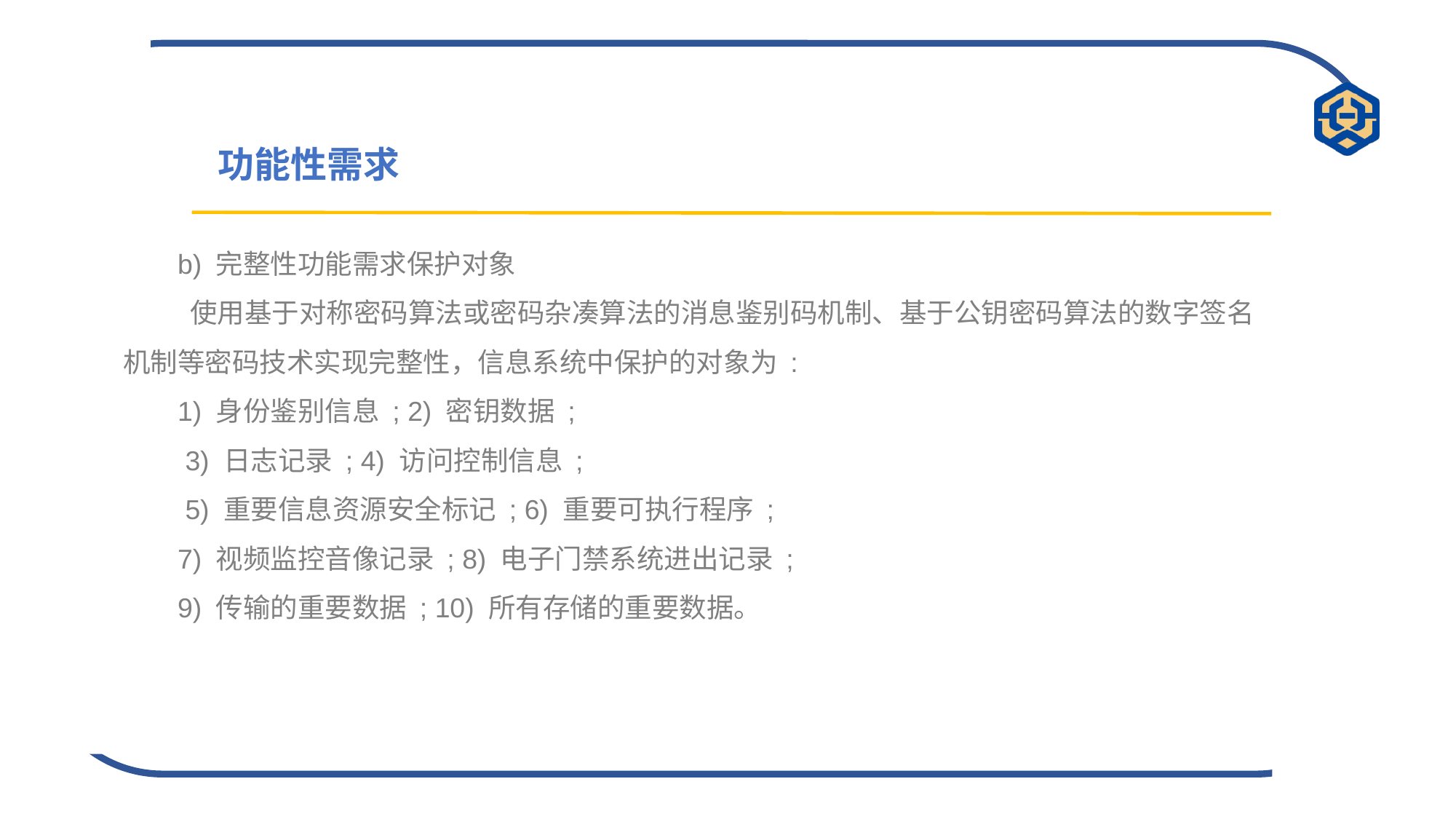

功能性需求
b) 完整性功能需求保护对象
 使用基于对称密码算法或密码杂凑算法的消息鉴别码机制、基于公钥密码算法的数字签名机制等密码技术实现完整性，信息系统中保护的对象为 :
1) 身份鉴别信息 ; 2) 密钥数据 ;
 3) 日志记录 ; 4) 访问控制信息 ;
 5) 重要信息资源安全标记 ; 6) 重要可执行程序 ;
7) 视频监控音像记录 ; 8) 电子门禁系统进出记录 ;
9) 传输的重要数据 ; 10) 所有存储的重要数据。